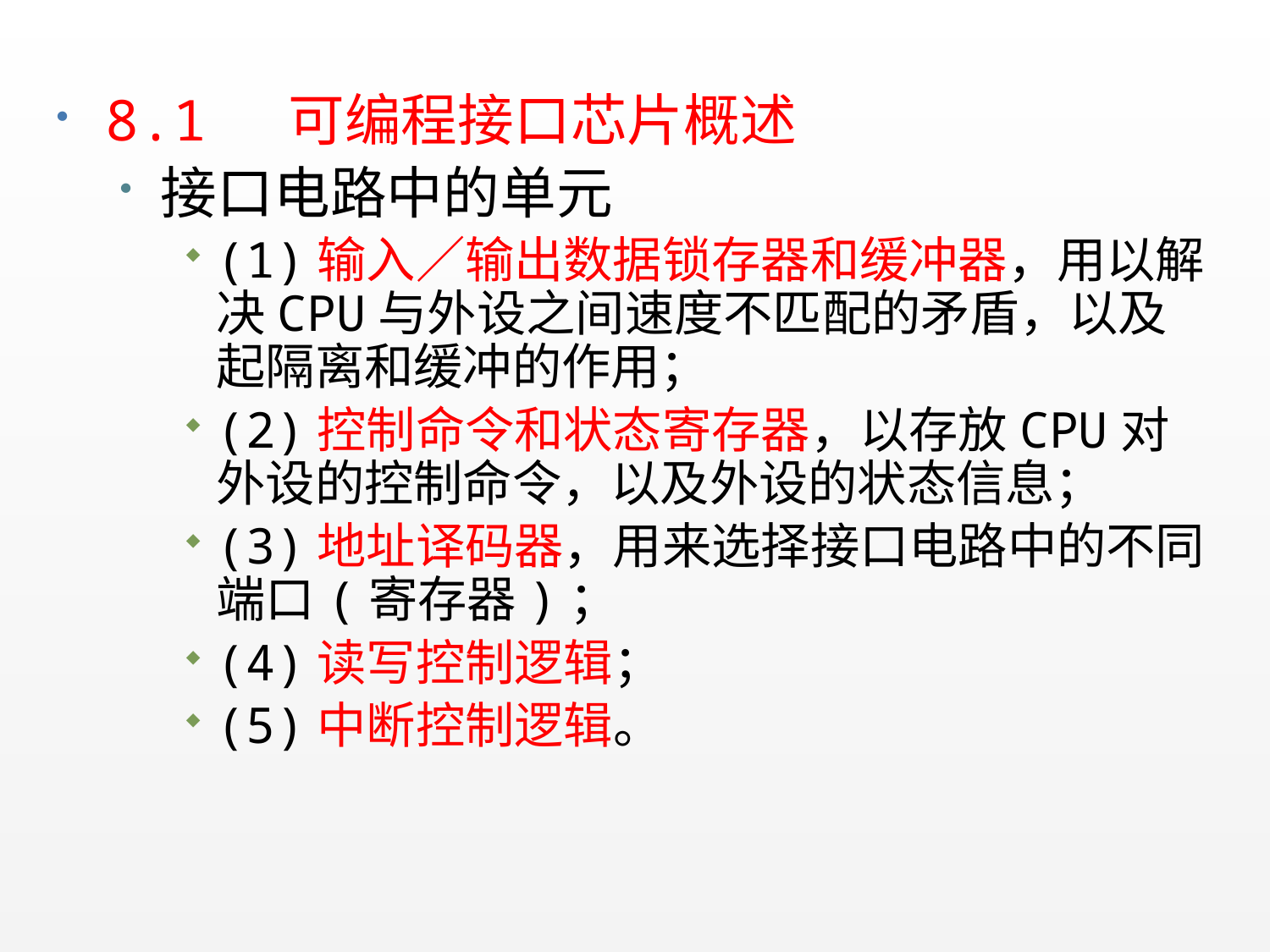

8.1  可编程接口芯片概述
接口电路中的单元
(1)输入／输出数据锁存器和缓冲器，用以解决CPU与外设之间速度不匹配的矛盾，以及起隔离和缓冲的作用；
(2)控制命令和状态寄存器，以存放CPU对外设的控制命令，以及外设的状态信息；
(3)地址译码器，用来选择接口电路中的不同端口(寄存器)；
(4)读写控制逻辑；
(5)中断控制逻辑。